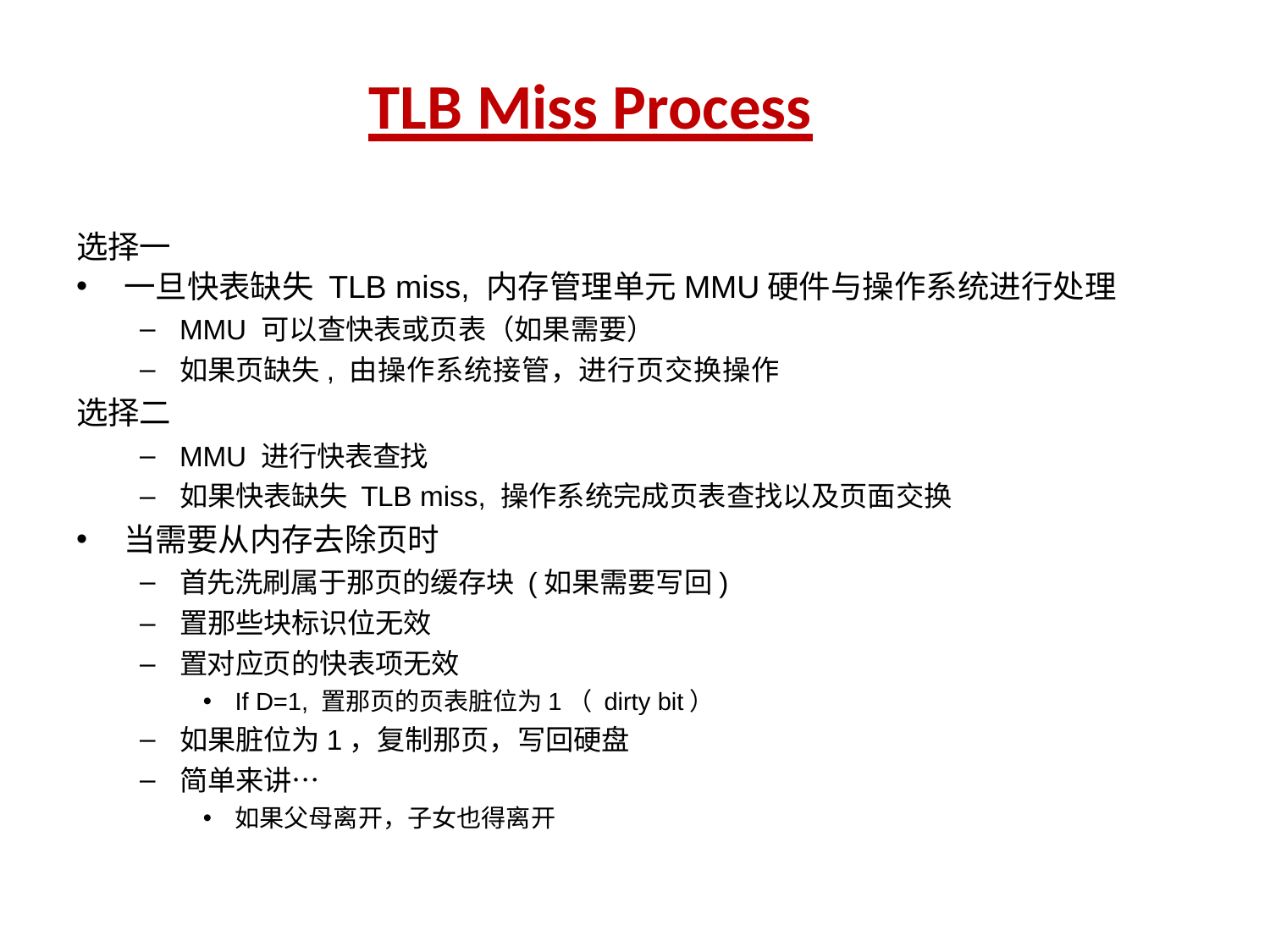

# TLB Miss Process
选择一
一旦快表缺失 TLB miss, 内存管理单元MMU硬件与操作系统进行处理
MMU 可以查快表或页表（如果需要）
如果页缺失, 由操作系统接管，进行页交换操作
选择二
MMU 进行快表查找
如果快表缺失 TLB miss, 操作系统完成页表查找以及页面交换
当需要从内存去除页时
首先洗刷属于那页的缓存块 (如果需要写回)
置那些块标识位无效
置对应页的快表项无效
If D=1, 置那页的页表脏位为1（ dirty bit）
如果脏位为1，复制那页，写回硬盘
简单来讲…
如果父母离开，子女也得离开